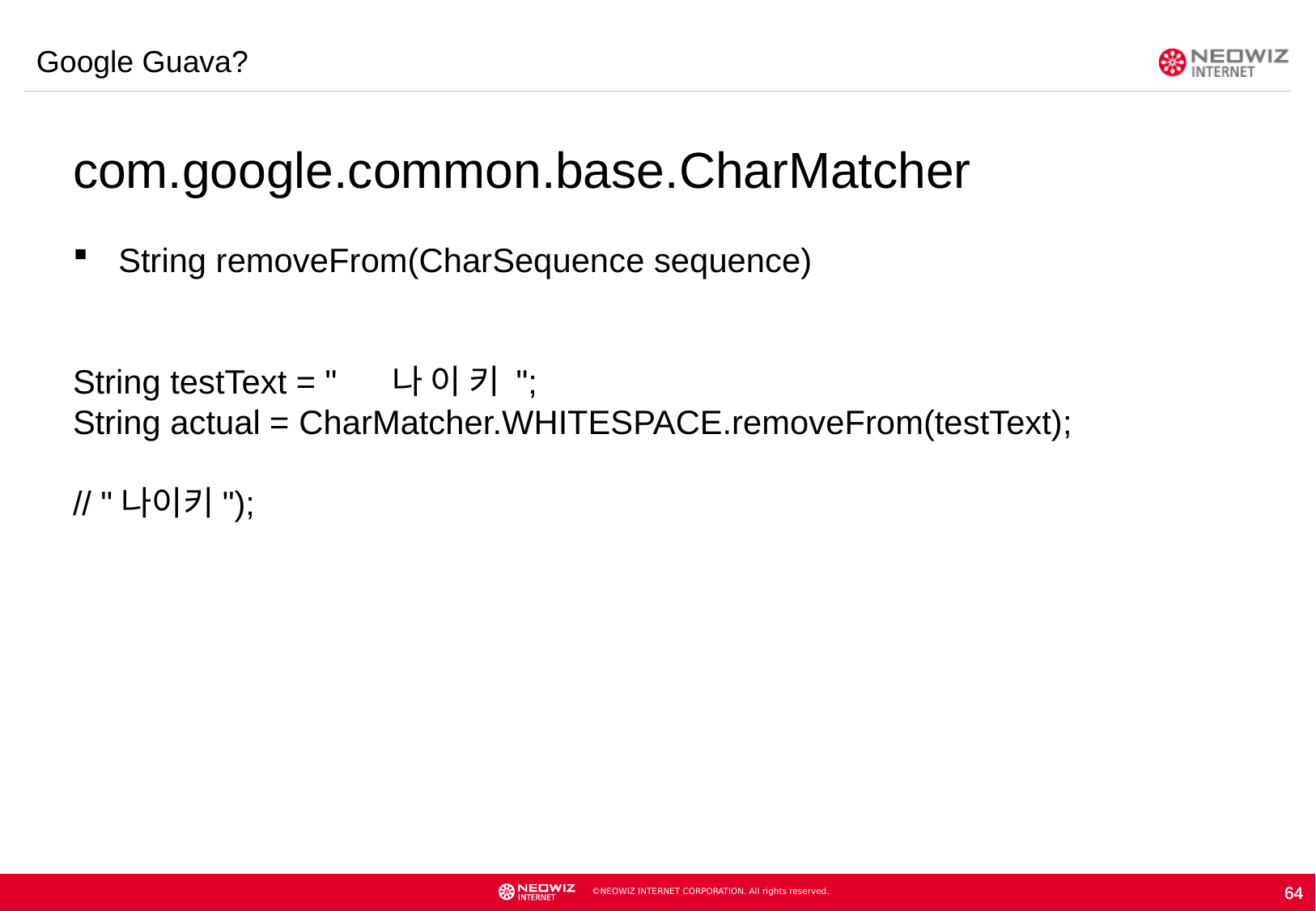

Google Guava?

com.google.common.base.CharMatcher

String removeFrom(CharSequence sequence)

String testText = "     나 이 키 ";
String actual = CharMatcher.WHITESPACE.removeFrom(testText);

// "나이키");
64
64
64